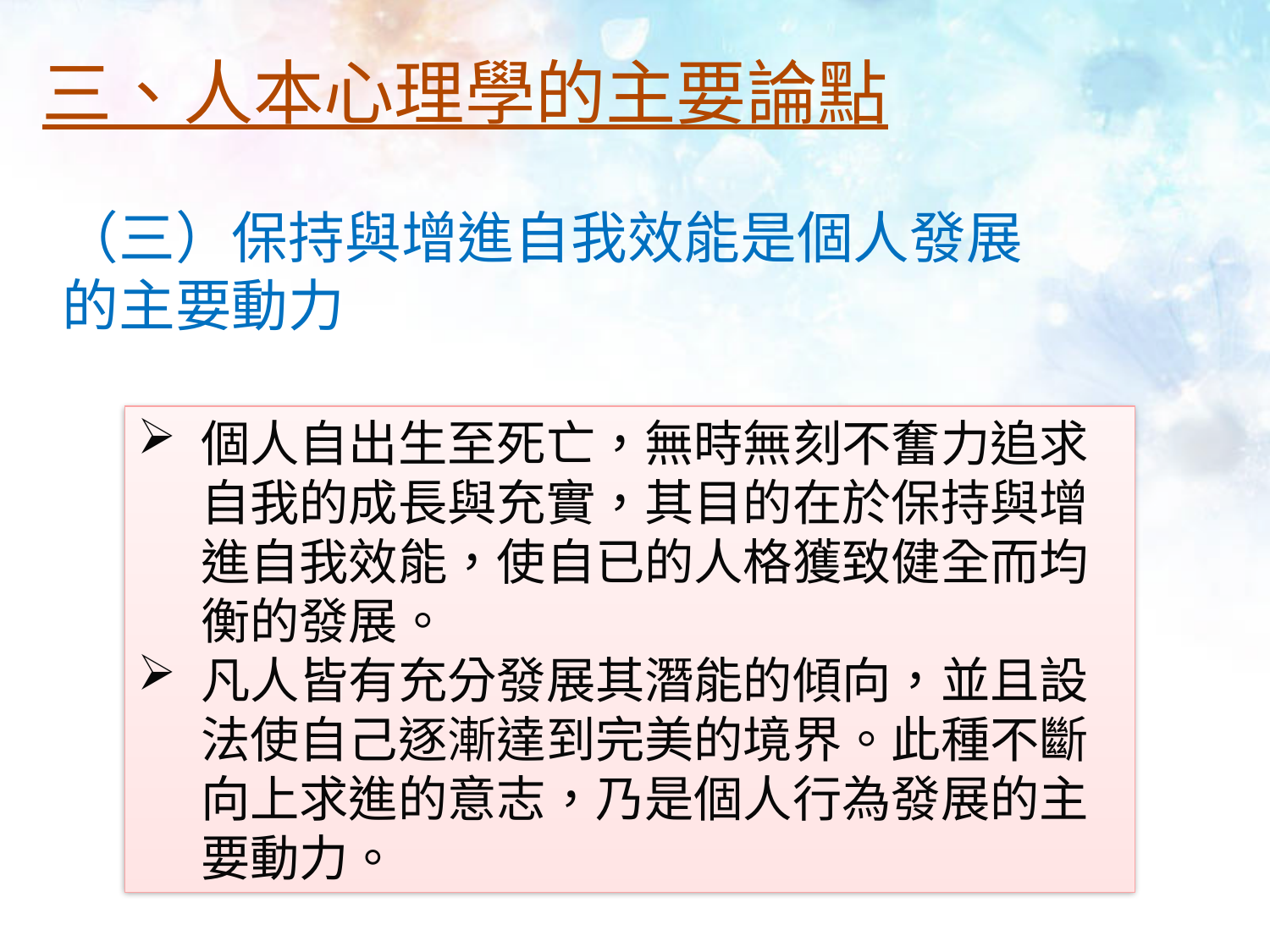

三、人本心理學的主要論點
（三）保持與增進自我效能是個人發展的主要動力
個人自出生至死亡，無時無刻不奮力追求自我的成長與充實，其目的在於保持與增進自我效能，使自已的人格獲致健全而均衡的發展。
凡人皆有充分發展其潛能的傾向，並且設法使自己逐漸達到完美的境界。此種不斷向上求進的意志，乃是個人行為發展的主要動力。